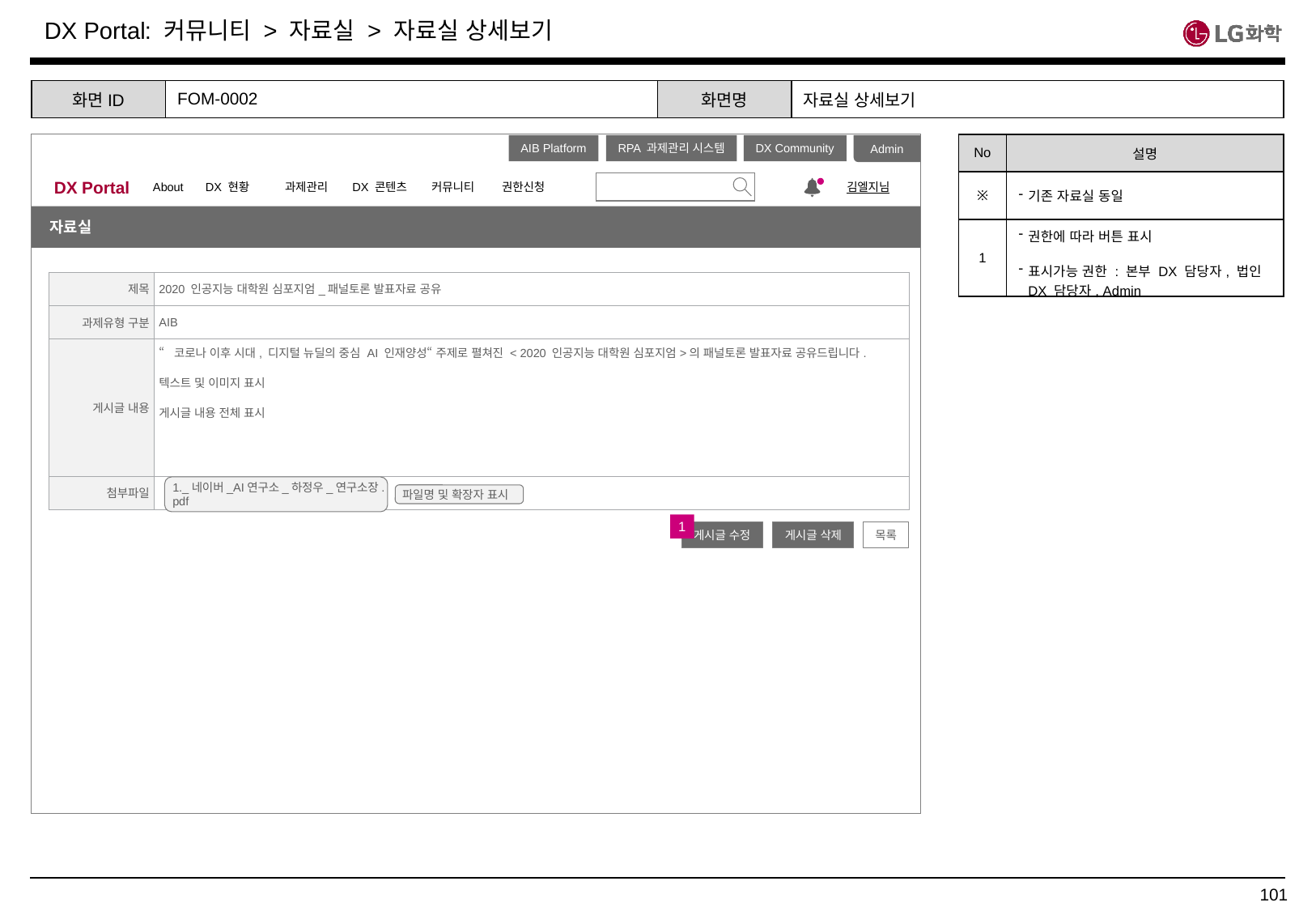

: 커뮤니티 > 자료실 > 자료실 상세보기
| 화면ID | FOM-0002 | 화면명 | 자료실 상세보기 |
| --- | --- | --- | --- |

| No | 설명 |
| --- | --- |
| ※ | 기존 자료실 동일 |
| 1 | 권한에 따라 버튼 표시 표시가능 권한 : 본부 DX 담당자, 법인 DX 담당자, Admin |

Admin
DX Portal

About
DX 현황
과제관리
DX 콘텐츠
커뮤니티
권한신청
김엘지님

AIB Platform
RPA 과제관리 시스템
DX Community

자료실
| 제목 | 2020 인공지능 대학원 심포지엄\_패널토론 발표자료 공유 |
| --- | --- |
| 과제유형 구분 | AIB |
| 게시글 내용 | “코로나 이후 시대, 디지털 뉴딜의 중심 AI 인재양성“ 주제로 펼쳐진 < 2020 인공지능 대학원 심포지엄>의 패널토론 발표자료 공유드립니다. 텍스트 및 이미지 표시 게시글 내용 전체 표시 |
| 첨부파일 |  |
1._네이버_AI연구소_하정우_연구소장.pdf
파일명 및 확장자 표시
1
게시글 수정
게시글 삭제
목록